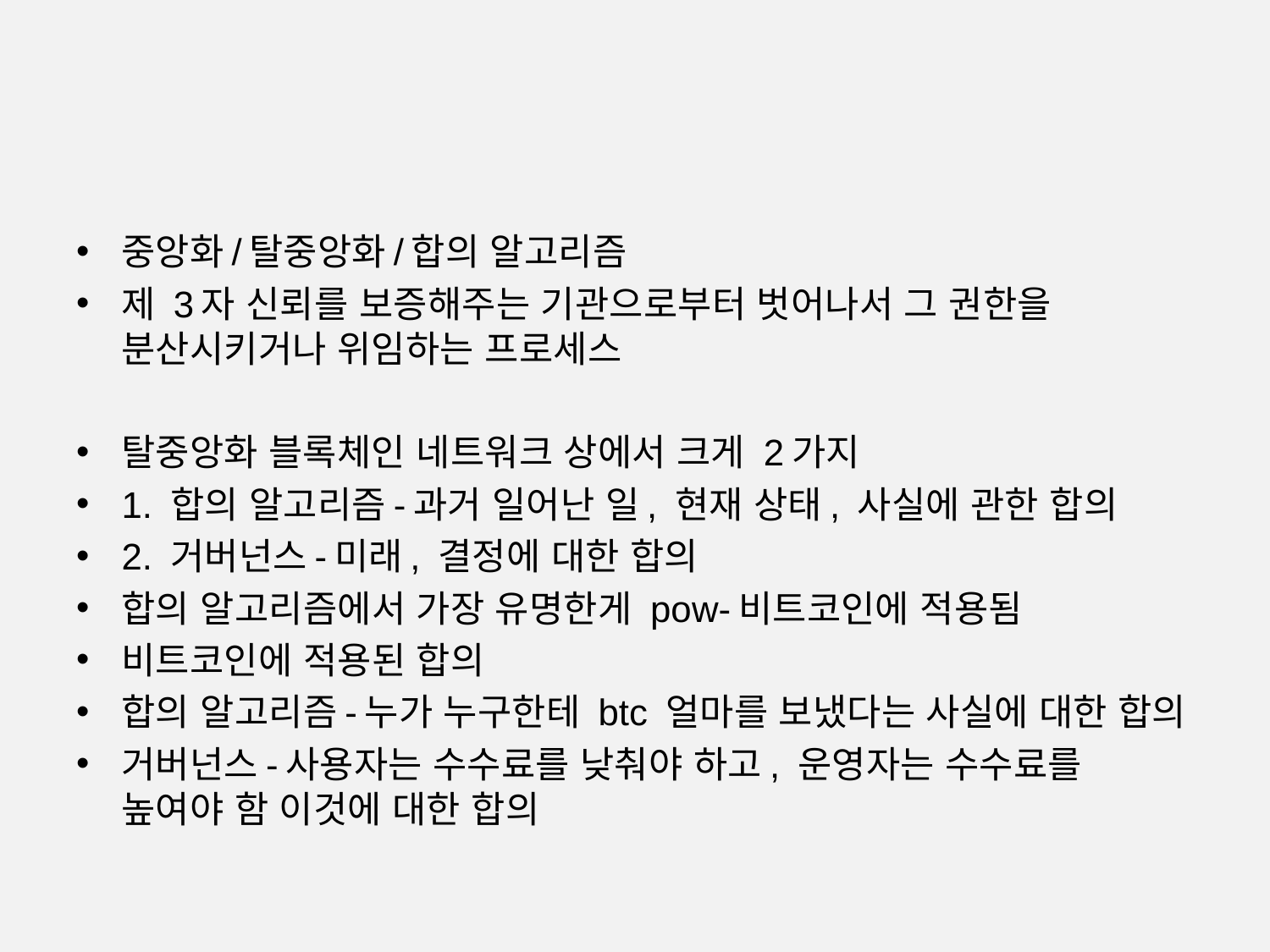

#
중앙화/탈중앙화/합의 알고리즘
제 3자 신뢰를 보증해주는 기관으로부터 벗어나서 그 권한을 분산시키거나 위임하는 프로세스

탈중앙화 블록체인 네트워크 상에서 크게 2가지
1. 합의 알고리즘-과거 일어난 일, 현재 상태, 사실에 관한 합의
2. 거버넌스-미래, 결정에 대한 합의
합의 알고리즘에서 가장 유명한게 pow-비트코인에 적용됨
비트코인에 적용된 합의
합의 알고리즘-누가 누구한테 btc 얼마를 보냈다는 사실에 대한 합의
거버넌스-사용자는 수수료를 낮춰야 하고, 운영자는 수수료를 높여야 함 이것에 대한 합의